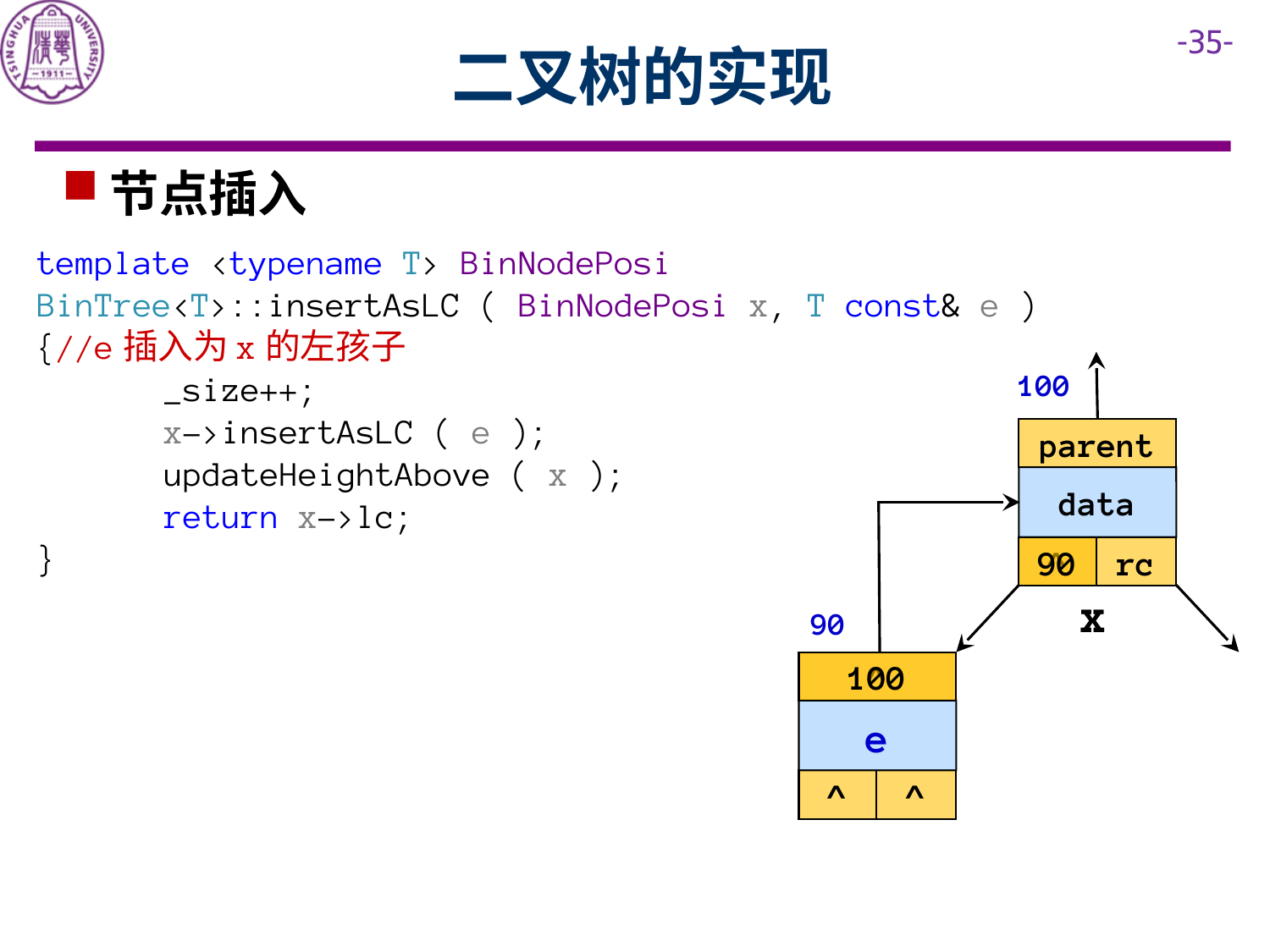

# 二叉树的实现
节点插入
template <typename T> BinNodePosi
BinTree<T>::insertAsLC ( BinNodePosi x, T const& e )
{//e插入为x的左孩子
	_size++;
	x->insertAsLC ( e );
	updateHeightAbove ( x );
	return x->lc;
}
100
parent
data
90
^
rc
x
90
100
^
e
^
^